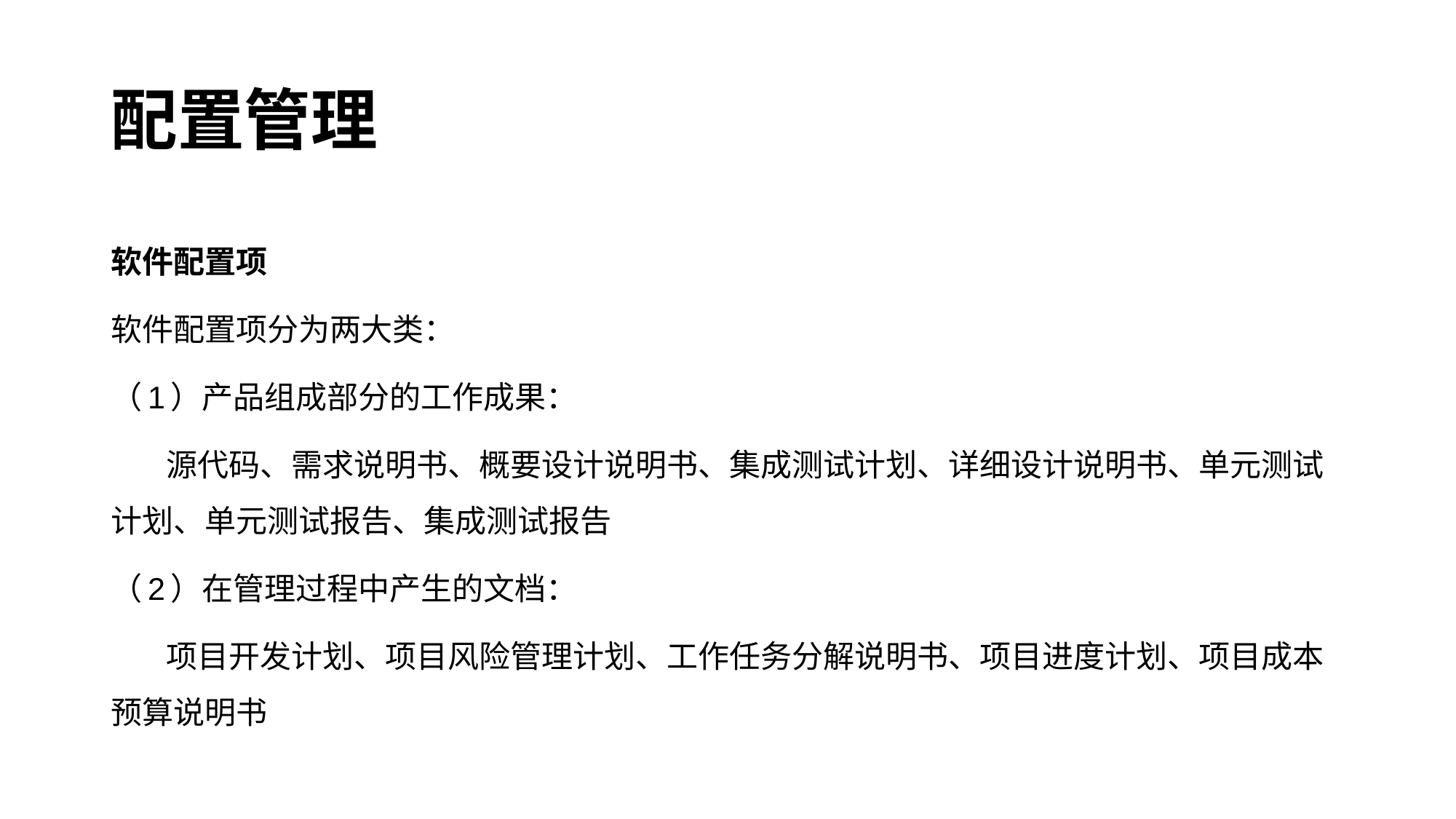

# 配置管理
软件配置项
软件配置项分为两大类：
（1）产品组成部分的工作成果：
       源代码、需求说明书、概要设计说明书、集成测试计划、详细设计说明书、单元测试计划、单元测试报告、集成测试报告
（2）在管理过程中产生的文档：
       项目开发计划、项目风险管理计划、工作任务分解说明书、项目进度计划、项目成本预算说明书